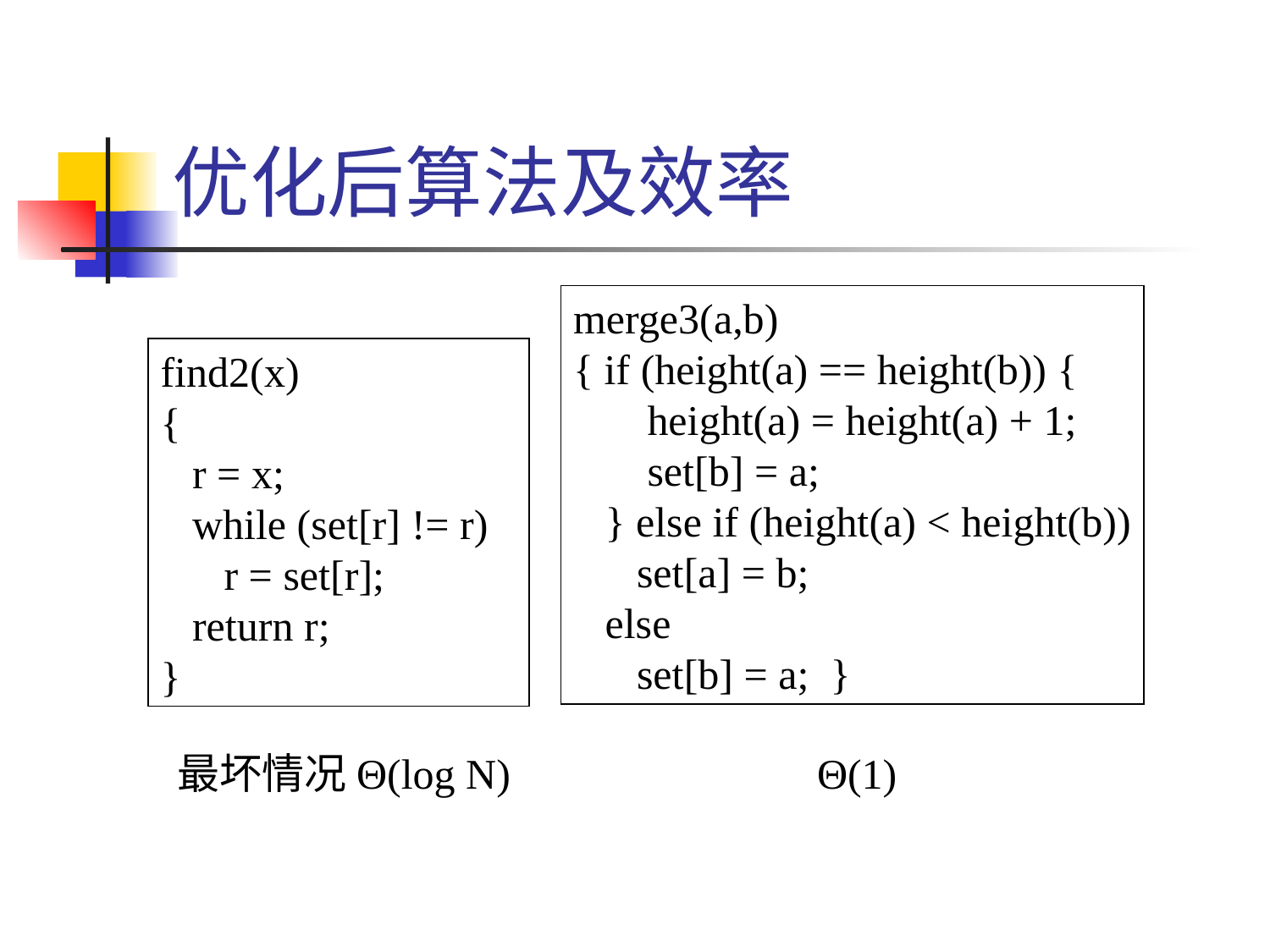

# 优化后算法及效率
merge3(a,b)
{ if (height(a) == height(b)) {
       height(a) = height(a) + 1;
       set[b] = a;
   } else if (height(a) < height(b))
      set[a] = b;
   else
      set[b] = a;  }
find2(x)
{
   r = x;
   while (set[r] != r)
      r = set[r];
   return r;
}
最坏情况Θ(log N)
Θ(1)